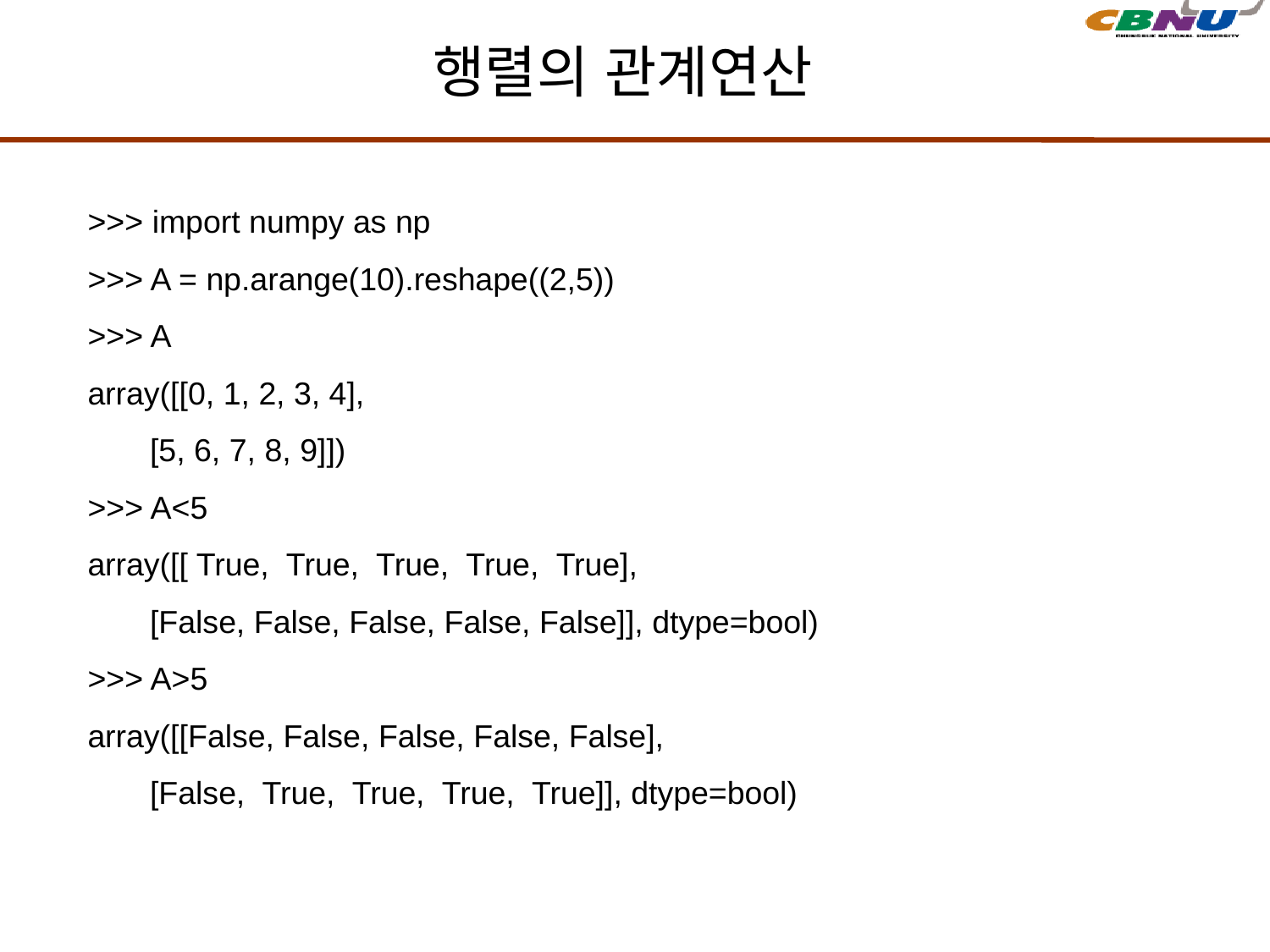

# 행렬의 관계연산
>>> import numpy as np
>>> A = np.arange(10).reshape((2,5))
>>> A
array([[0, 1, 2, 3, 4],
       [5, 6, 7, 8, 9]])
>>> A<5
array([[ True,  True,  True,  True,  True],
       [False, False, False, False, False]], dtype=bool)
>>> A>5
array([[False, False, False, False, False],
       [False,  True,  True,  True,  True]], dtype=bool)